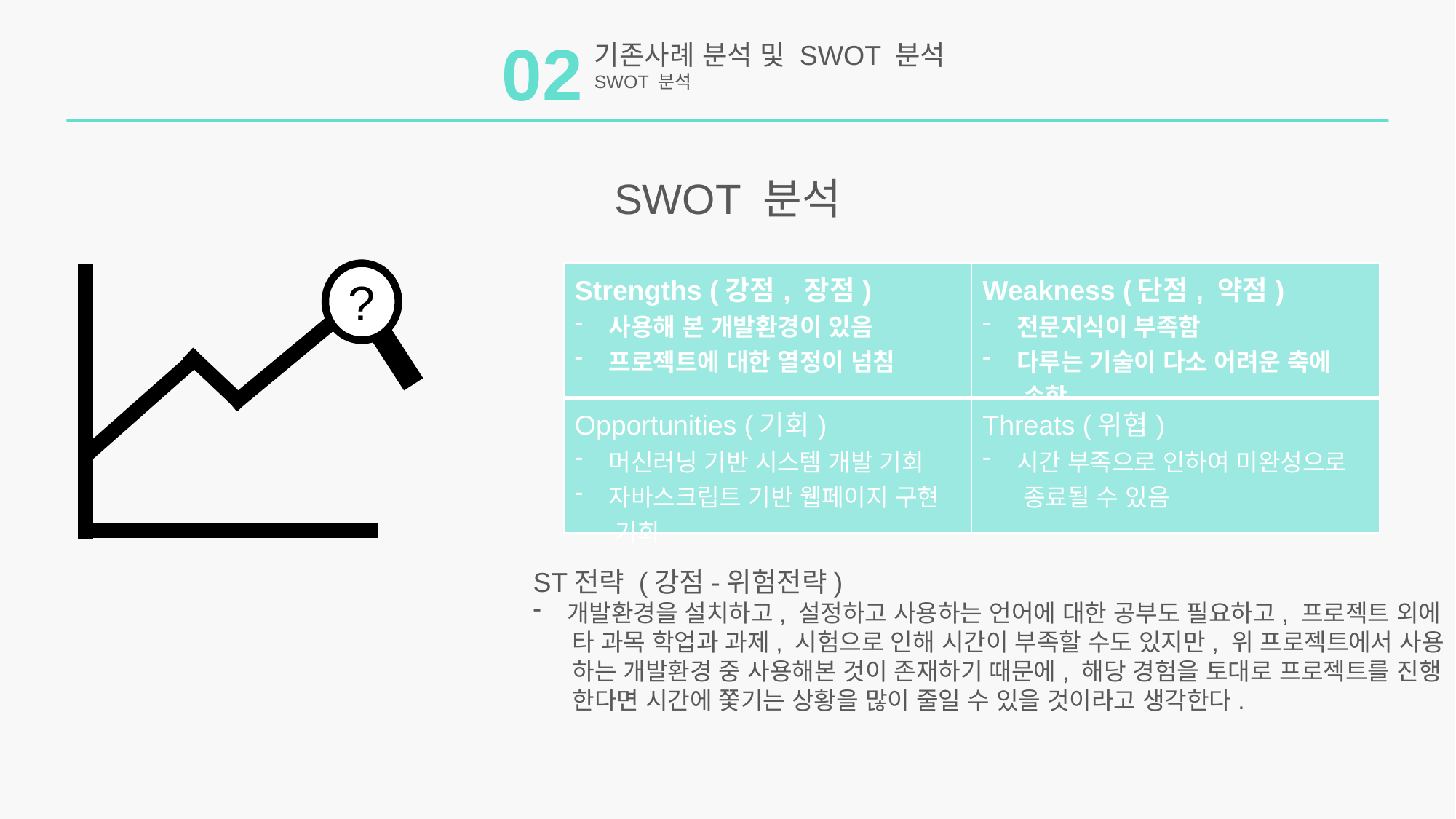

02
기존사례 분석 및 SWOT 분석
SWOT 분석

SWOT 분석
| Strengths (강점, 장점) 사용해 본 개발환경이 있음 프로젝트에 대한 열정이 넘침 | Weakness (단점, 약점) 전문지식이 부족함 다루는 기술이 다소 어려운 축에 속함 |
| --- | --- |
| Opportunities (기회) 머신러닝 기반 시스템 개발 기회 자바스크립트 기반 웹페이지 구현 기회 | Threats (위협) 시간 부족으로 인하여 미완성으로 종료될 수 있음 |

?
ST전략 (강점-위험전략)
개발환경을 설치하고, 설정하고 사용하는 언어에 대한 공부도 필요하고, 프로젝트 외에
     타 과목 학업과 과제, 시험으로 인해 시간이 부족할 수도 있지만, 위 프로젝트에서 사용
     하는 개발환경 중 사용해본 것이 존재하기 때문에, 해당 경험을 토대로 프로젝트를 진행
     한다면 시간에 쫓기는 상황을 많이 줄일 수 있을 것이라고 생각한다.